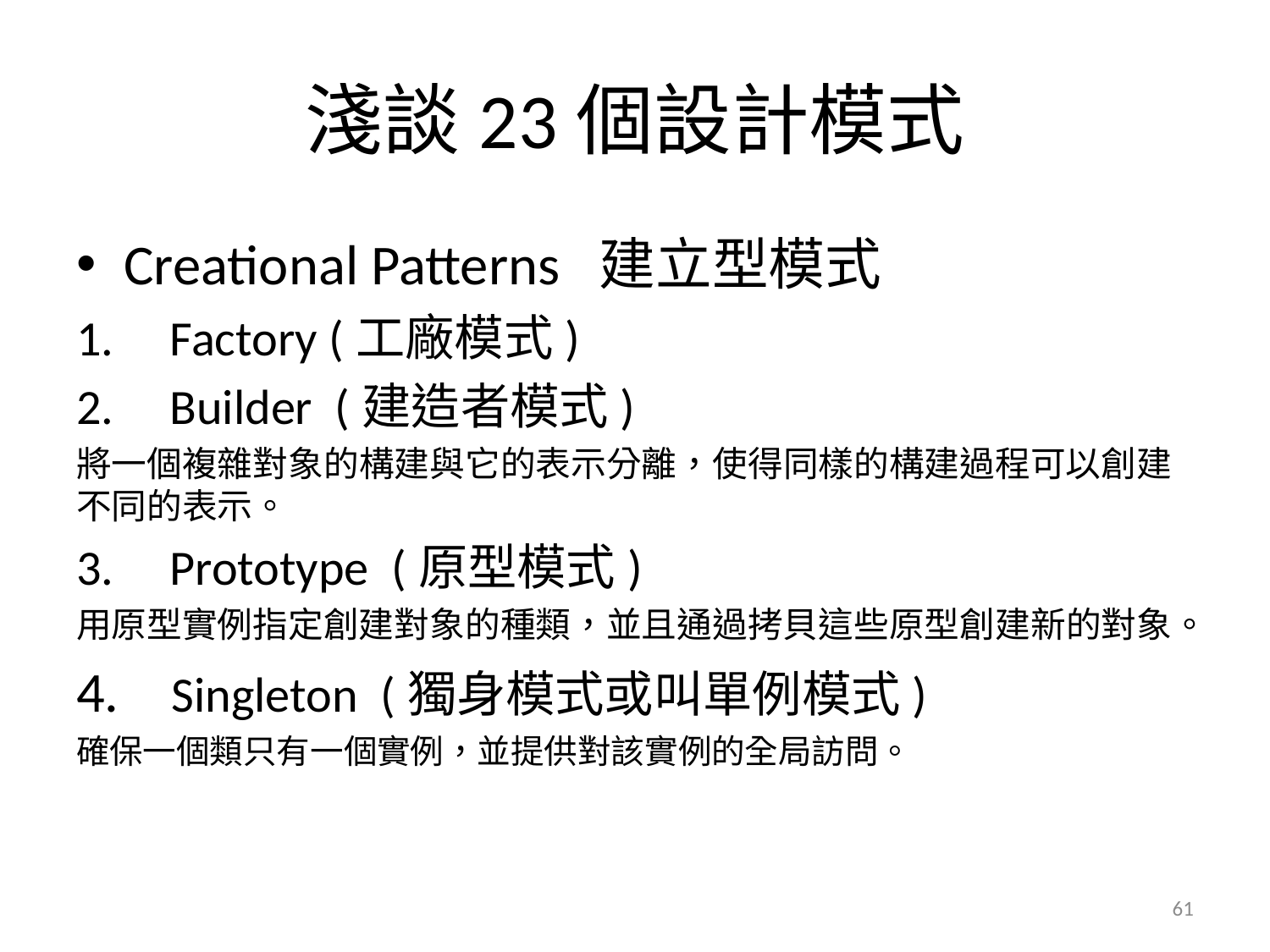

# 淺談23個設計模式
Creational Patterns  建立型模式
  Factory (工廠模式)
  Builder  (建造者模式)
將一個複雜對象的構建與它的表示分離，使得同樣的構建過程可以創建不同的表示。
  Prototype  (原型模式)
用原型實例指定創建對象的種類，並且通過拷貝這些原型創建新的對象。
  Singleton  (獨身模式或叫單例模式)
確保一個類只有一個實例，並提供對該實例的全局訪問。

61